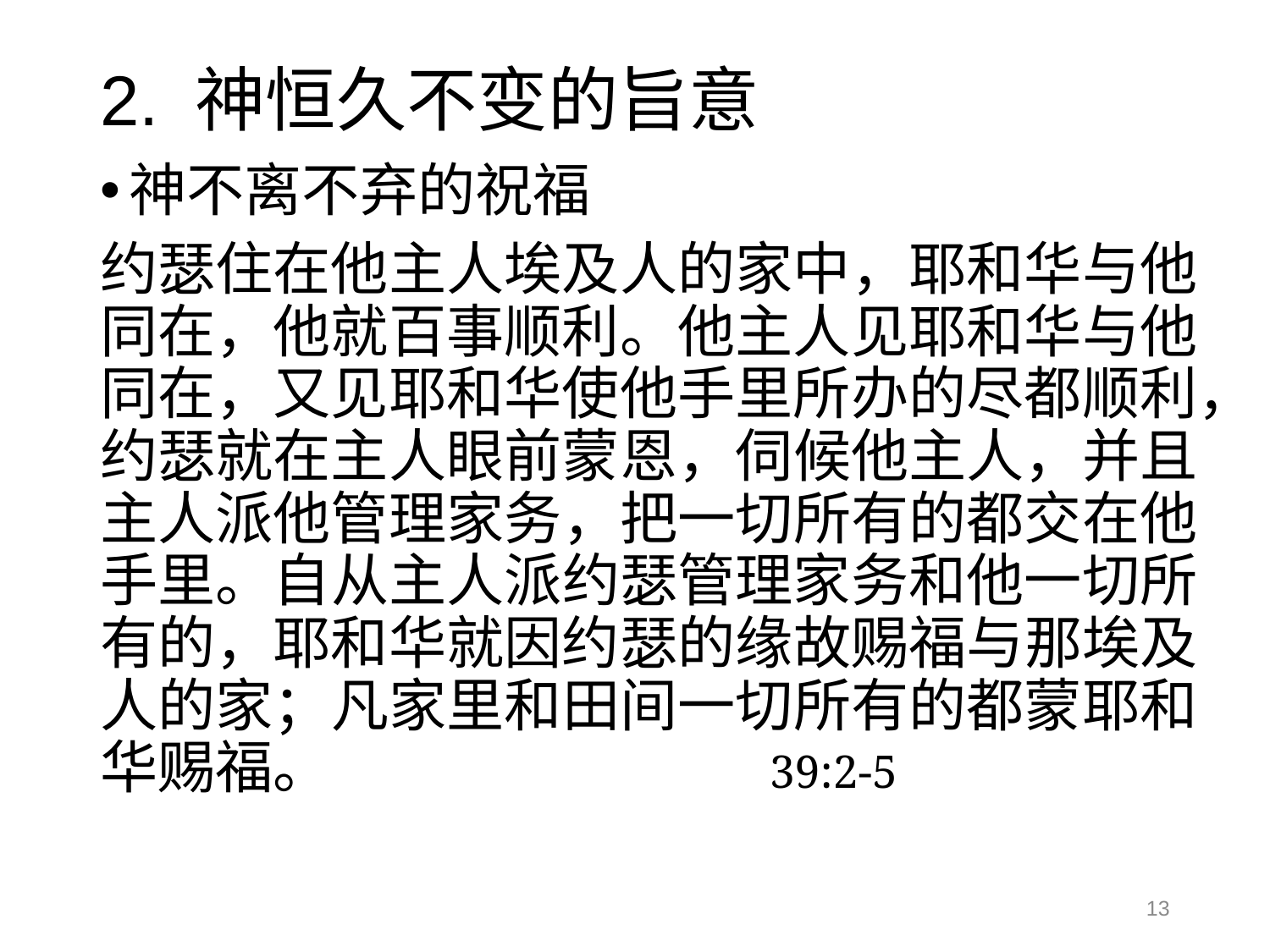

# 2. 神恒久不变的旨意
神不离不弃的祝福
约瑟住在他主人埃及人的家中，耶和华与他同在，他就百事顺利。他主人见耶和华与他同在，又见耶和华使他手里所办的尽都顺利，约瑟就在主人眼前蒙恩，伺候他主人，并且主人派他管理家务，把一切所有的都交在他手里。自从主人派约瑟管理家务和他一切所有的，耶和华就因约瑟的缘故赐福与那埃及人的家；凡家里和田间一切所有的都蒙耶和华赐福。                                 39:2-5
13